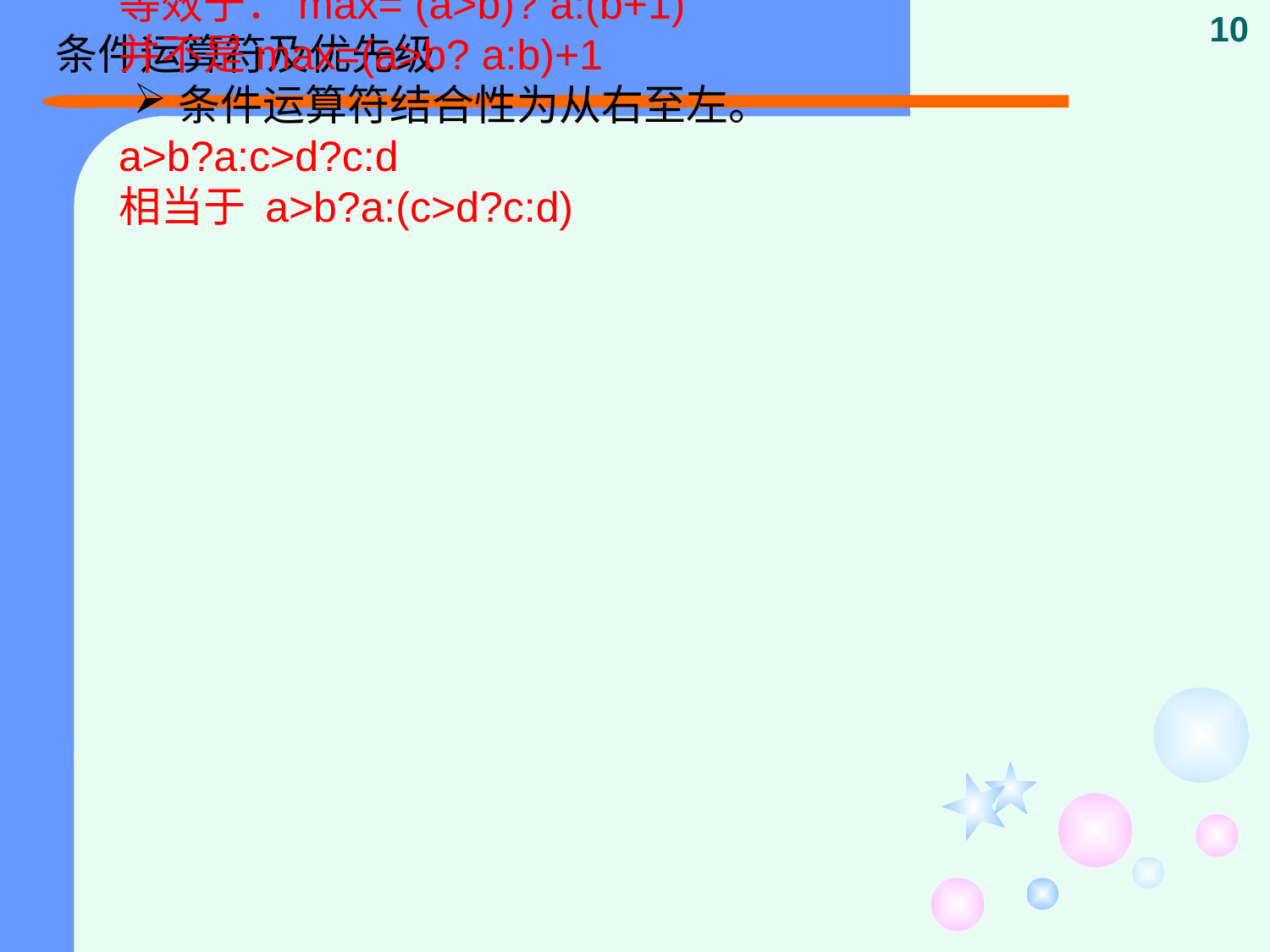

条件运算符及优先级
条件运算符(13)优先于赋值运算符(14) .
max=(a>b? a:b)；   可去掉( )
条件运算符低于关系运算符和算术运算符
max=a>b? a:b+1
等效于：max= (a>b)? a:(b+1)
并不是max=(a>b? a:b)+1
条件运算符结合性为从右至左。
a>b?a:c>d?c:d
相当于 a>b?a:(c>d?c:d)

10